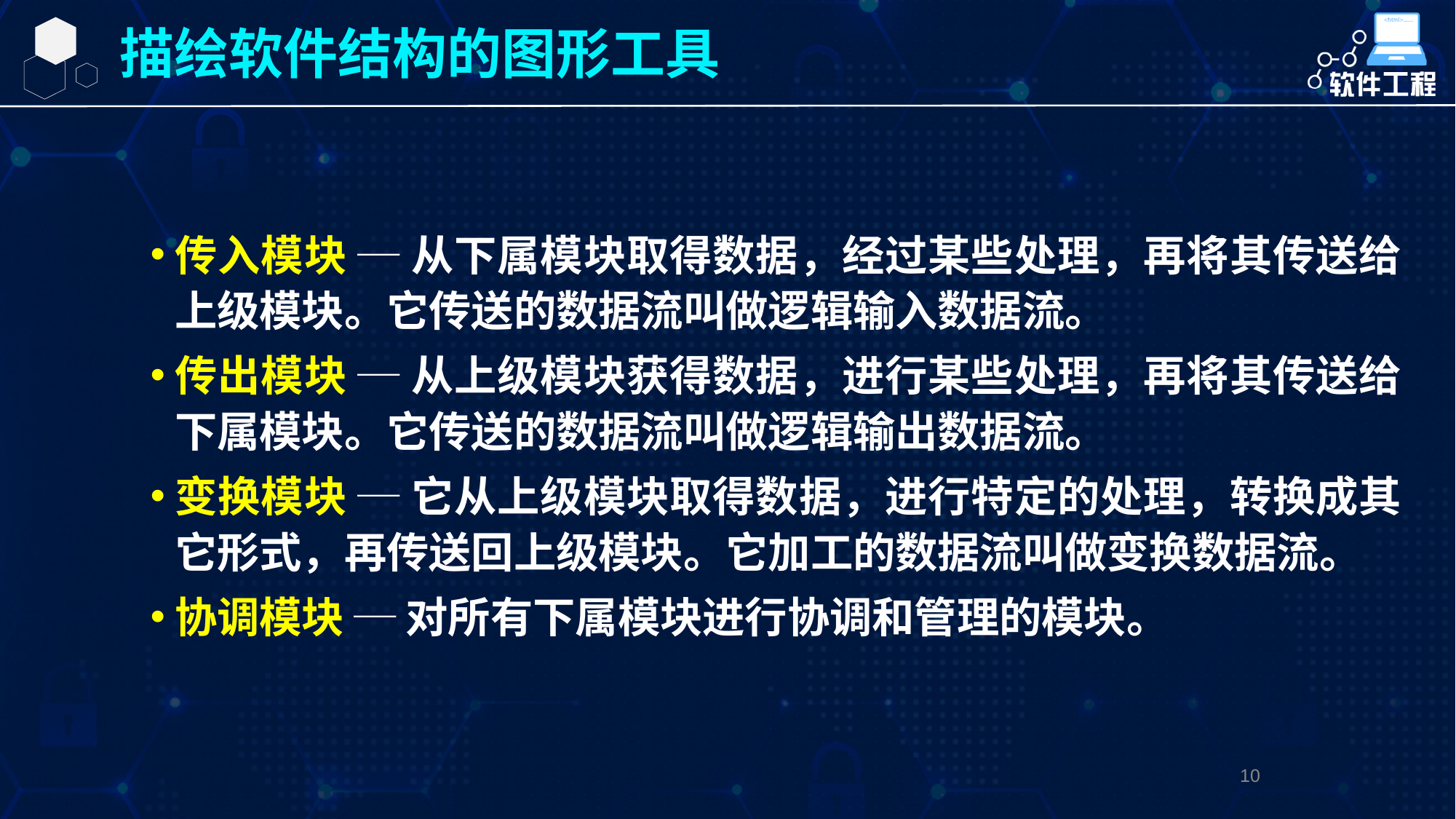

描绘软件结构的图形工具
传入模块 ─ 从下属模块取得数据，经过某些处理，再将其传送给上级模块。它传送的数据流叫做逻辑输入数据流。
传出模块 ─ 从上级模块获得数据，进行某些处理，再将其传送给下属模块。它传送的数据流叫做逻辑输出数据流。
变换模块 ─ 它从上级模块取得数据，进行特定的处理，转换成其它形式，再传送回上级模块。它加工的数据流叫做变换数据流。
协调模块 ─ 对所有下属模块进行协调和管理的模块。
10